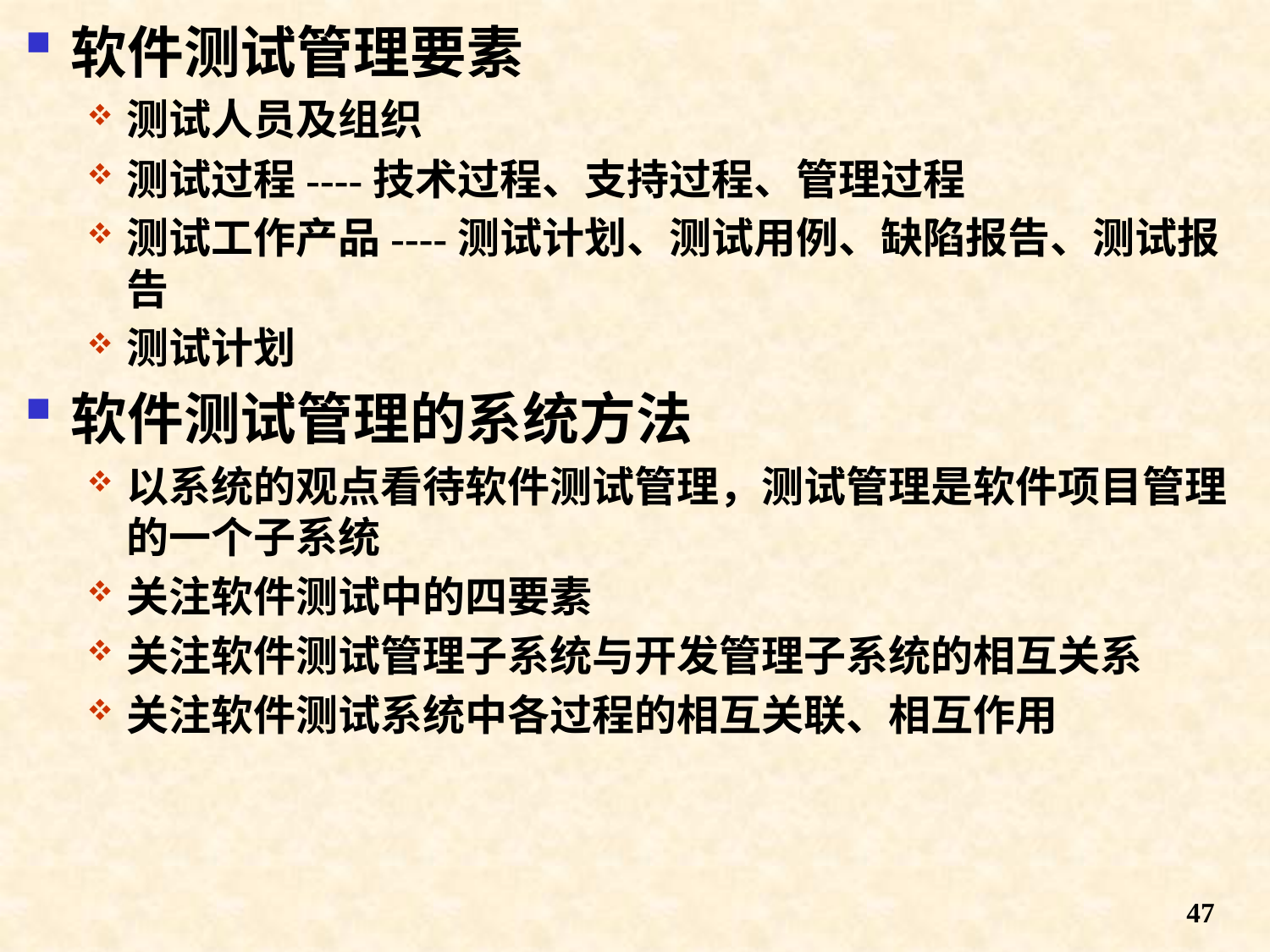

软件测试管理要素
测试人员及组织
测试过程----技术过程、支持过程、管理过程
测试工作产品----测试计划、测试用例、缺陷报告、测试报告
测试计划
软件测试管理的系统方法
以系统的观点看待软件测试管理，测试管理是软件项目管理的一个子系统
关注软件测试中的四要素
关注软件测试管理子系统与开发管理子系统的相互关系
关注软件测试系统中各过程的相互关联、相互作用

47